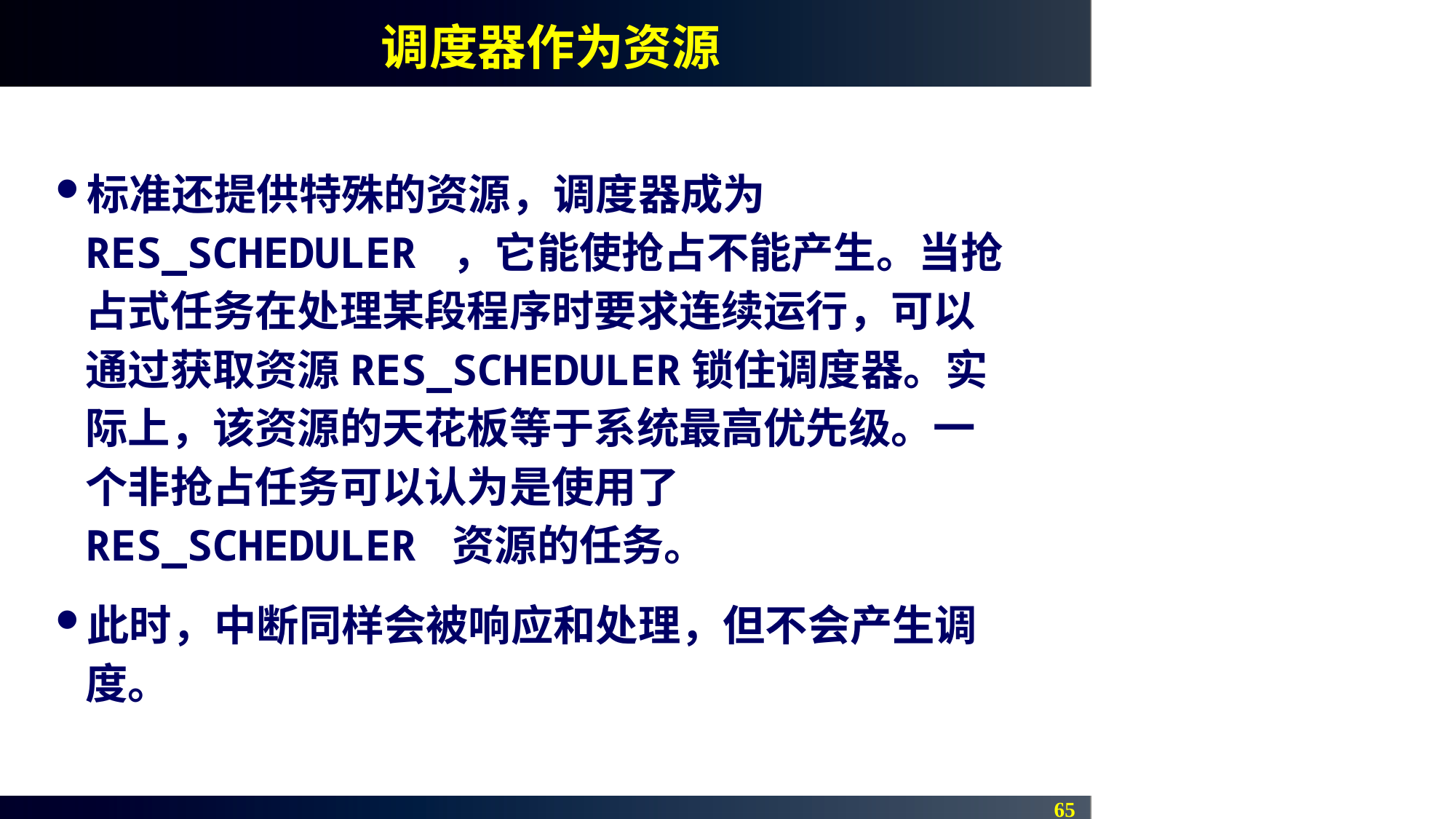

调度器作为资源
标准还提供特殊的资源，调度器成为RES_SCHEDULER ，它能使抢占不能产生。当抢占式任务在处理某段程序时要求连续运行，可以通过获取资源RES_SCHEDULER锁住调度器。实际上，该资源的天花板等于系统最高优先级。一个非抢占任务可以认为是使用了RES_SCHEDULER 资源的任务。
此时，中断同样会被响应和处理，但不会产生调度。